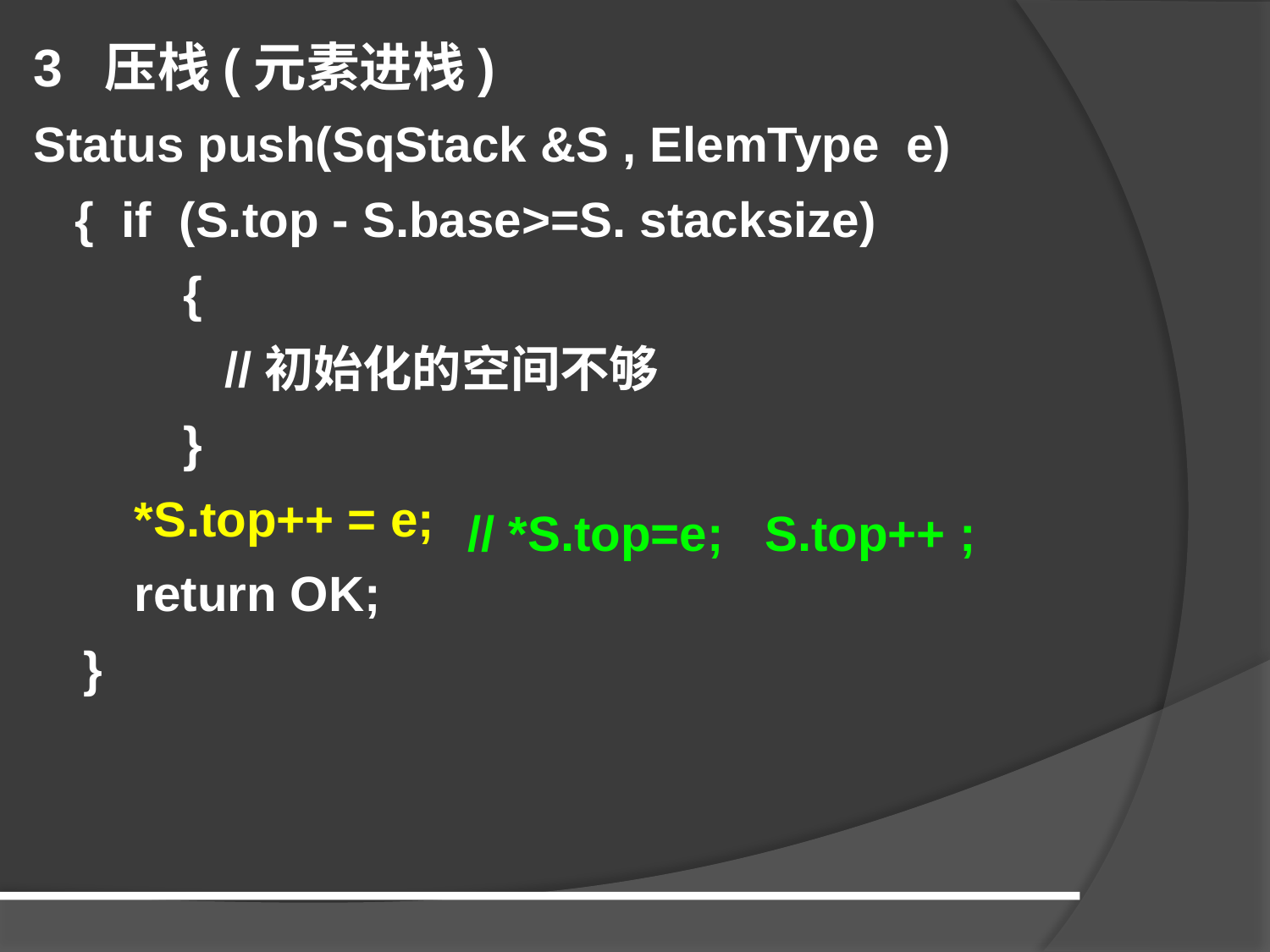

# 3  压栈(元素进栈)
Status push(SqStack &S , ElemType  e)
   {  if  (S.top - S.base>=S. stacksize)
{
   //初始化的空间不够
}
*S.top++ = e;
return OK;
}
// *S.top=e;   S.top++ ;